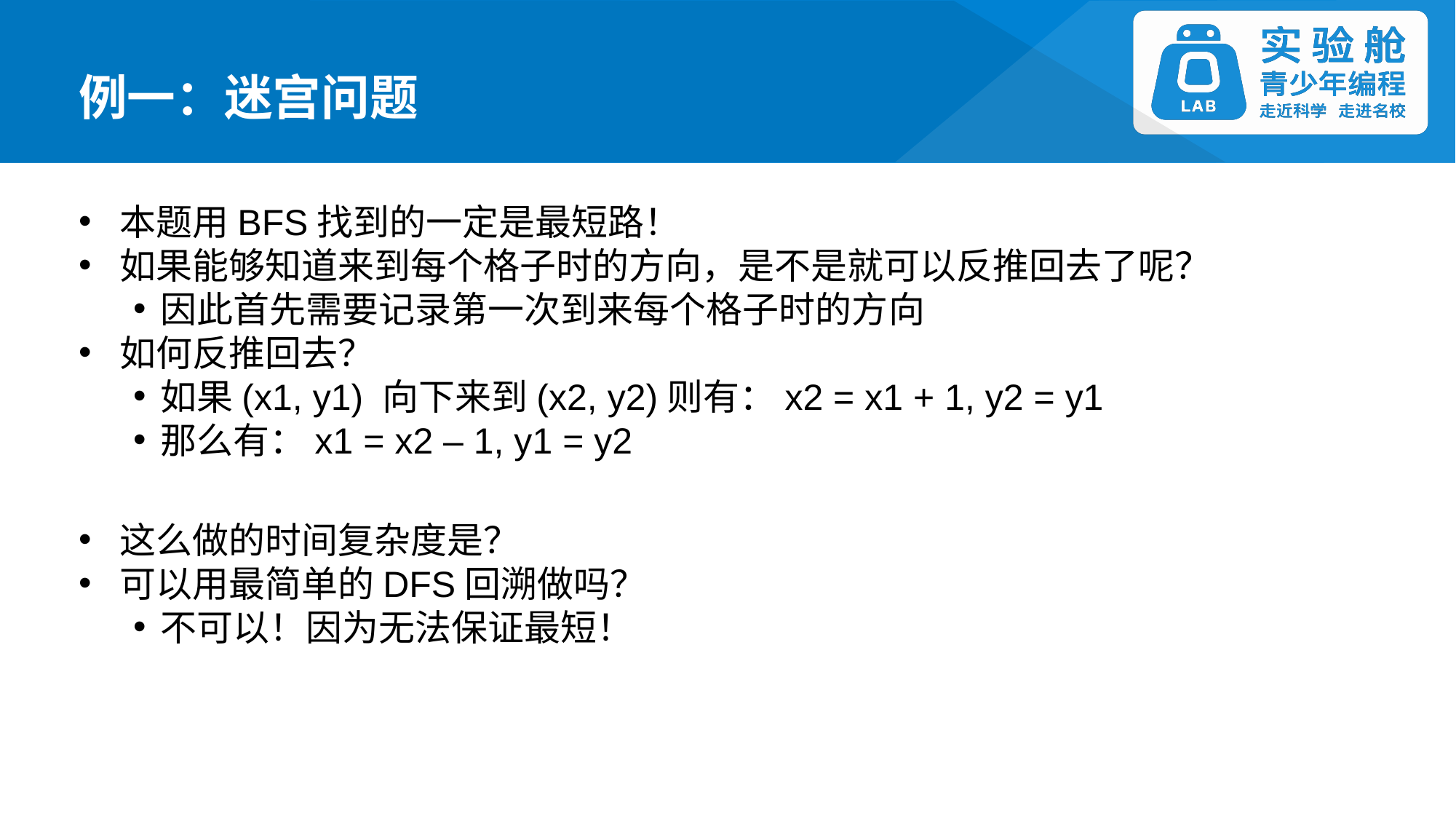

例一：迷宫问题
本题用BFS找到的一定是最短路！
如果能够知道来到每个格子时的方向，是不是就可以反推回去了呢？
因此首先需要记录第一次到来每个格子时的方向
如何反推回去？
如果(x1, y1) 向下来到(x2, y2)则有：x2 = x1 + 1, y2 = y1
那么有：x1 = x2 – 1, y1 = y2

这么做的时间复杂度是？
可以用最简单的DFS回溯做吗？
不可以！因为无法保证最短！